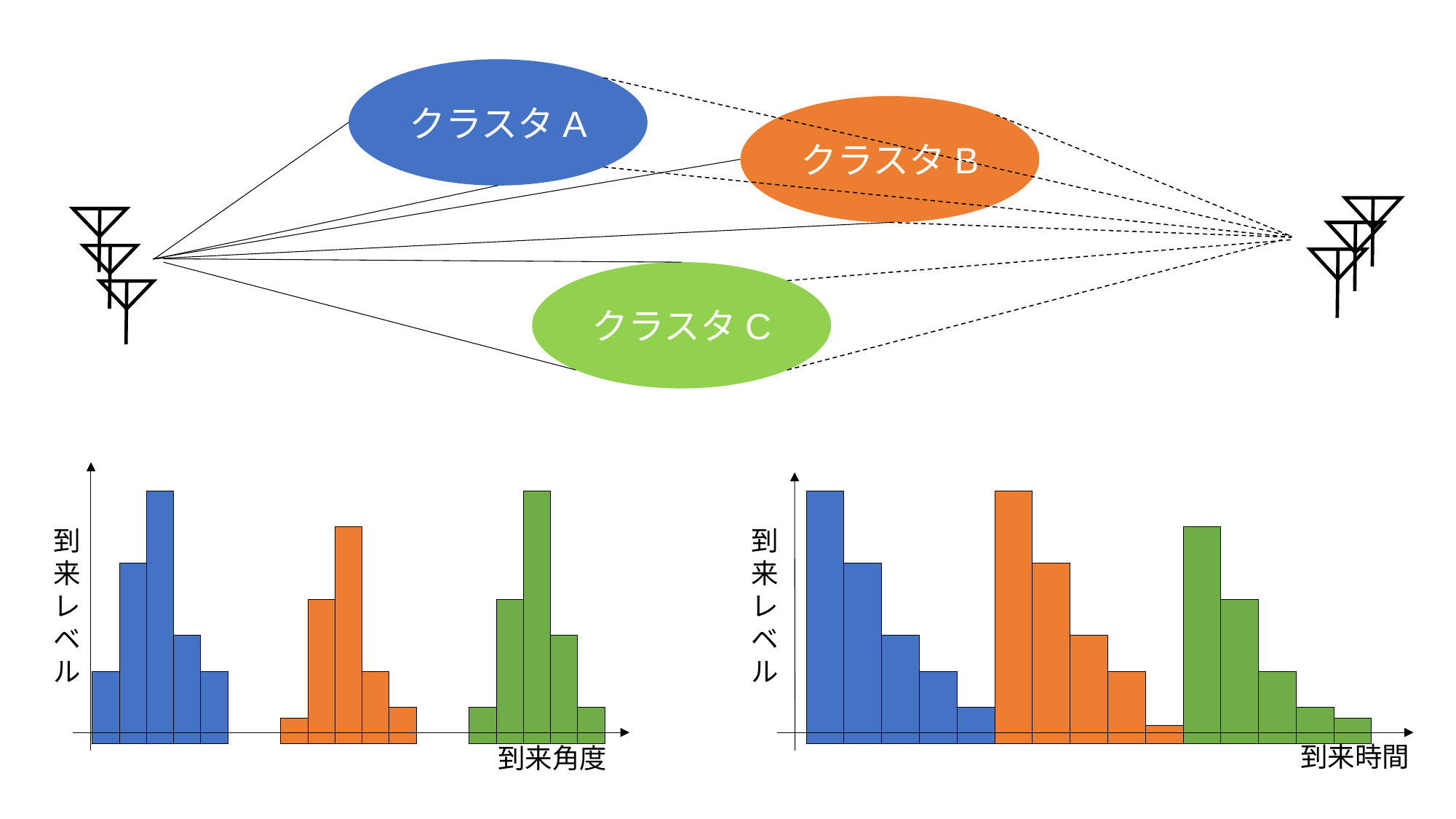

クラスタA
クラスタB

クラスタC

### Chart

| Category | 系列 1 | 系列 2 | 系列 3 | 系列 4 | 系列 5 |
|---|---|---|---|---|---|
| カテゴリ 1 | 2.0 | 5.0 | 7.0 | 3.0 | 2.0 |
| カテゴリ 2 | 0.7 | 4.0 | 6.0 | 2.0 | 1.0 |
| カテゴリ 3 | 1.0 | 4.0 | 7.0 | 3.0 | 1.0 |

### Chart

| Category | 系列 1 | 系列 2 | 系列 3 | 系列 4 | 系列 5 |
|---|---|---|---|---|---|
| カテゴリ 1 | 7.0 | 5.0 | 3.0 | 2.0 | 1.0 |
| カテゴリ 2 | 7.0 | 5.0 | 3.0 | 2.0 | 0.5 |
| カテゴリ 3 | 6.0 | 4.0 | 2.0 | 1.0 | 0.7 |
到来レベル
到来レベル
到来時間
到来角度